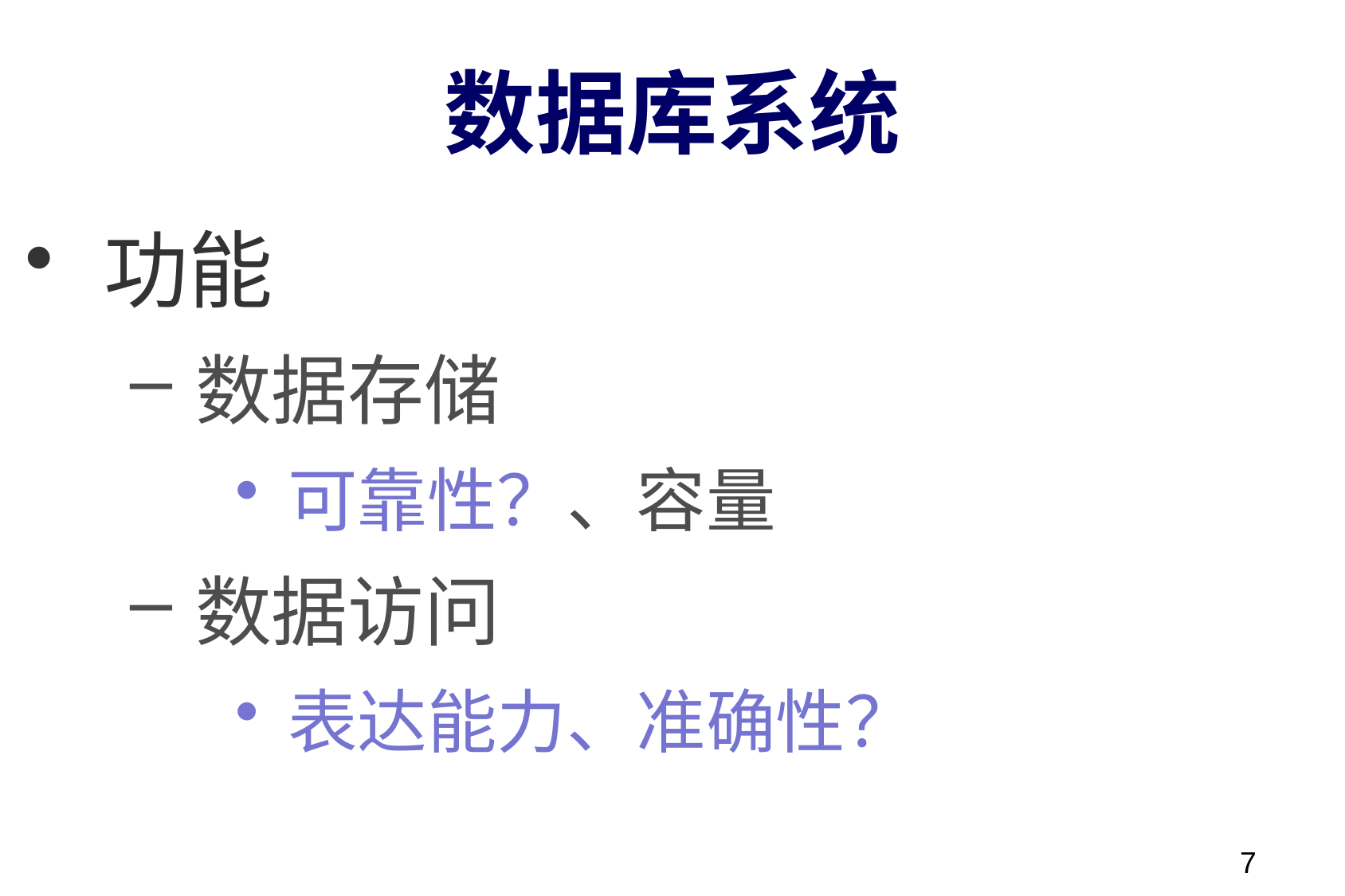

# 数据库系统
功能
数据存储
可靠性？、容量
数据访问
表达能力、准确性？
7